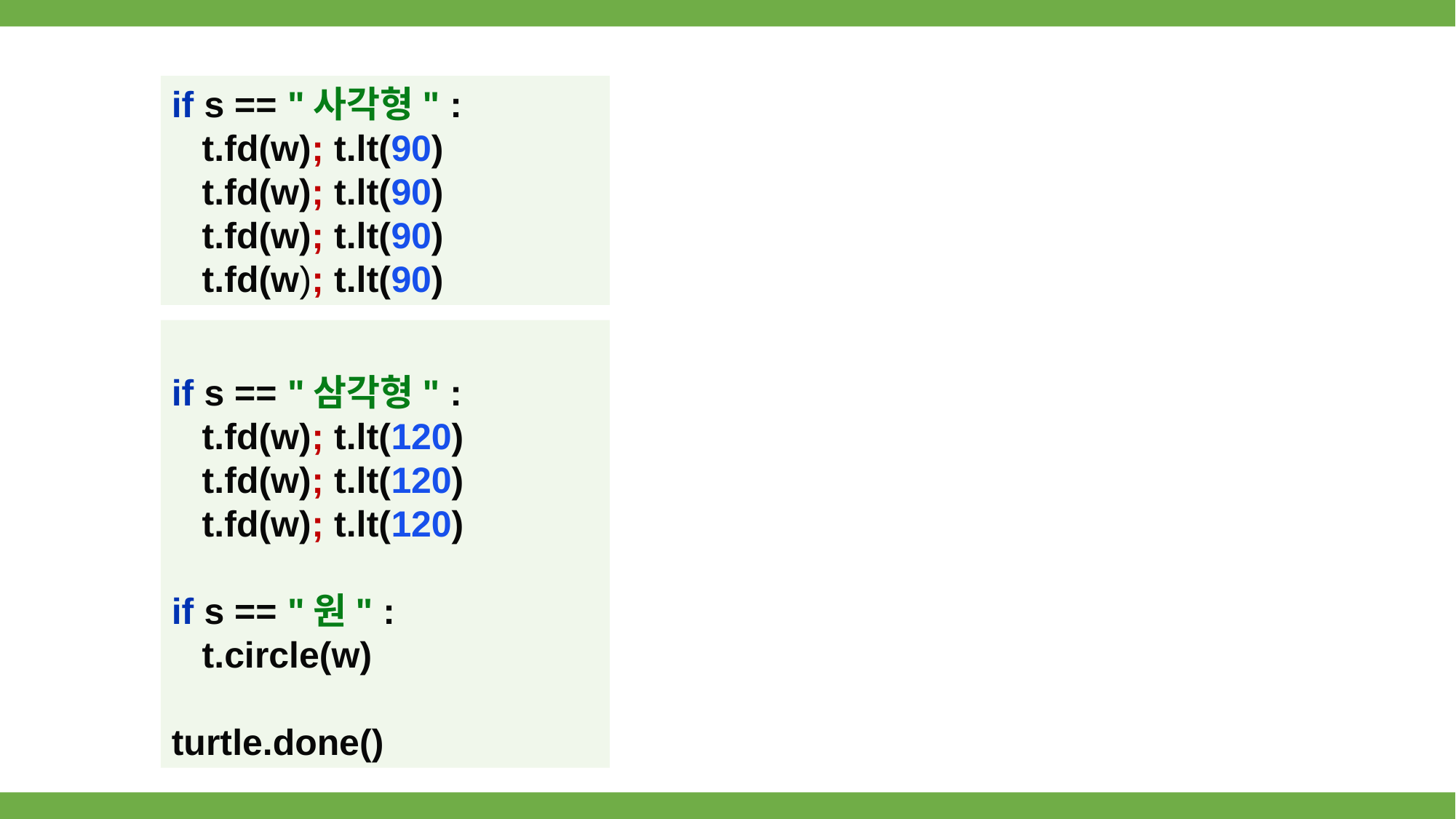

if s == "사각형" :
   t.fd(w); t.lt(90)
   t.fd(w); t.lt(90)
   t.fd(w); t.lt(90)
   t.fd(w); t.lt(90)
if s == "삼각형" :
   t.fd(w); t.lt(120)
   t.fd(w); t.lt(120)
   t.fd(w); t.lt(120)
if s == "원" :
   t.circle(w)
turtle.done()